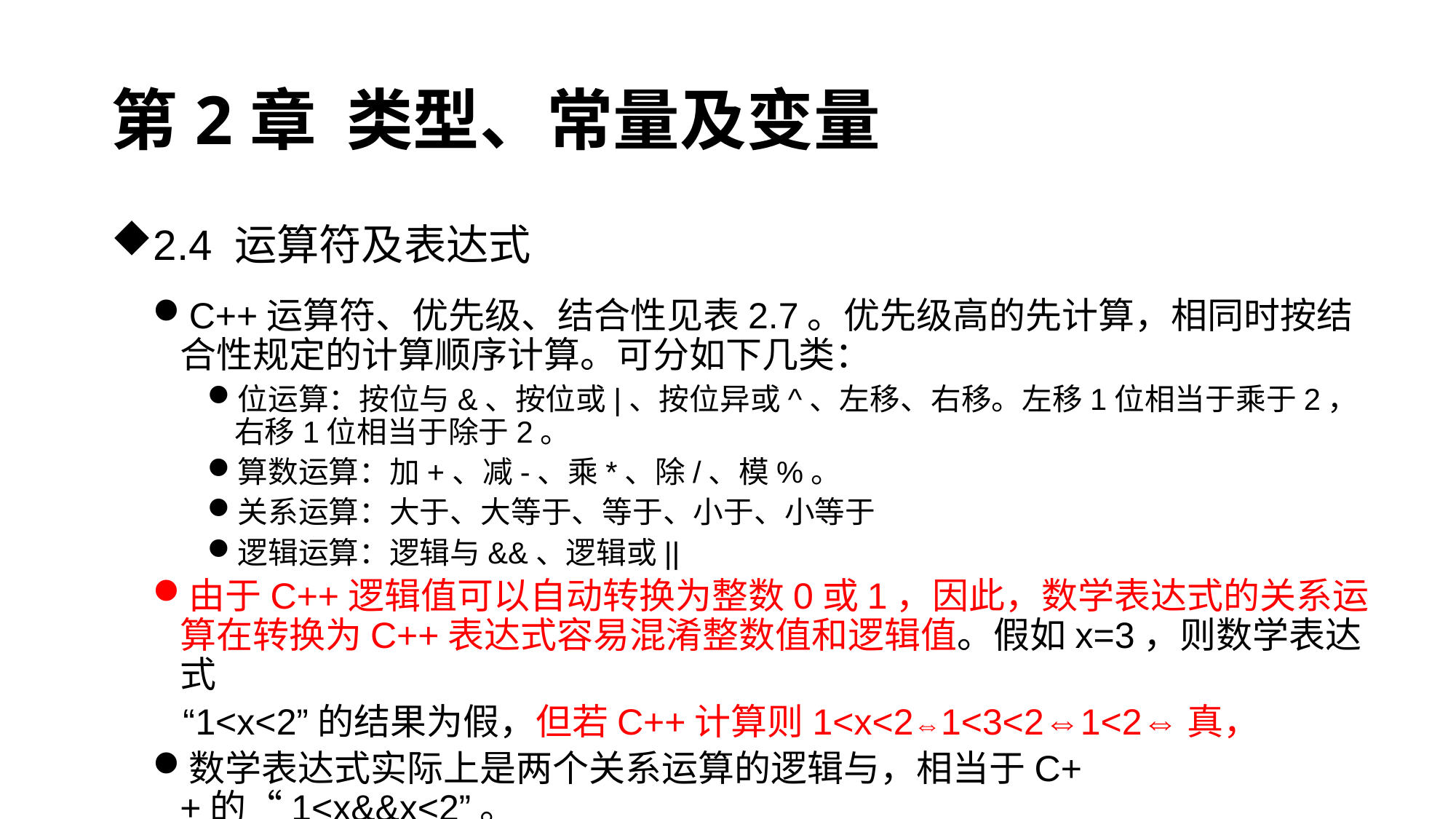

# 第2章  类型、常量及变量
2.4 运算符及表达式
C++运算符、优先级、结合性见表2.7。优先级高的先计算，相同时按结合性规定的计算顺序计算。可分如下几类：
位运算：按位与&、按位或|、按位异或^、左移、右移。左移1位相当于乘于2，右移1位相当于除于2。
算数运算：加+、减-、乘*、除/、模%。
关系运算：大于、大等于、等于、小于、小等于
逻辑运算：逻辑与&&、逻辑或||
由于C++逻辑值可以自动转换为整数0或1，因此，数学表达式的关系运算在转换为C++表达式容易混淆整数值和逻辑值。假如x=3，则数学表达式
   “1<x<2”的结果为假，但若C++计算则1<x<2⇔1<3<2⇔1<2⇔真，
数学表达式实际上是两个关系运算的逻辑与，相当于C++的“1<x&&x<2”。